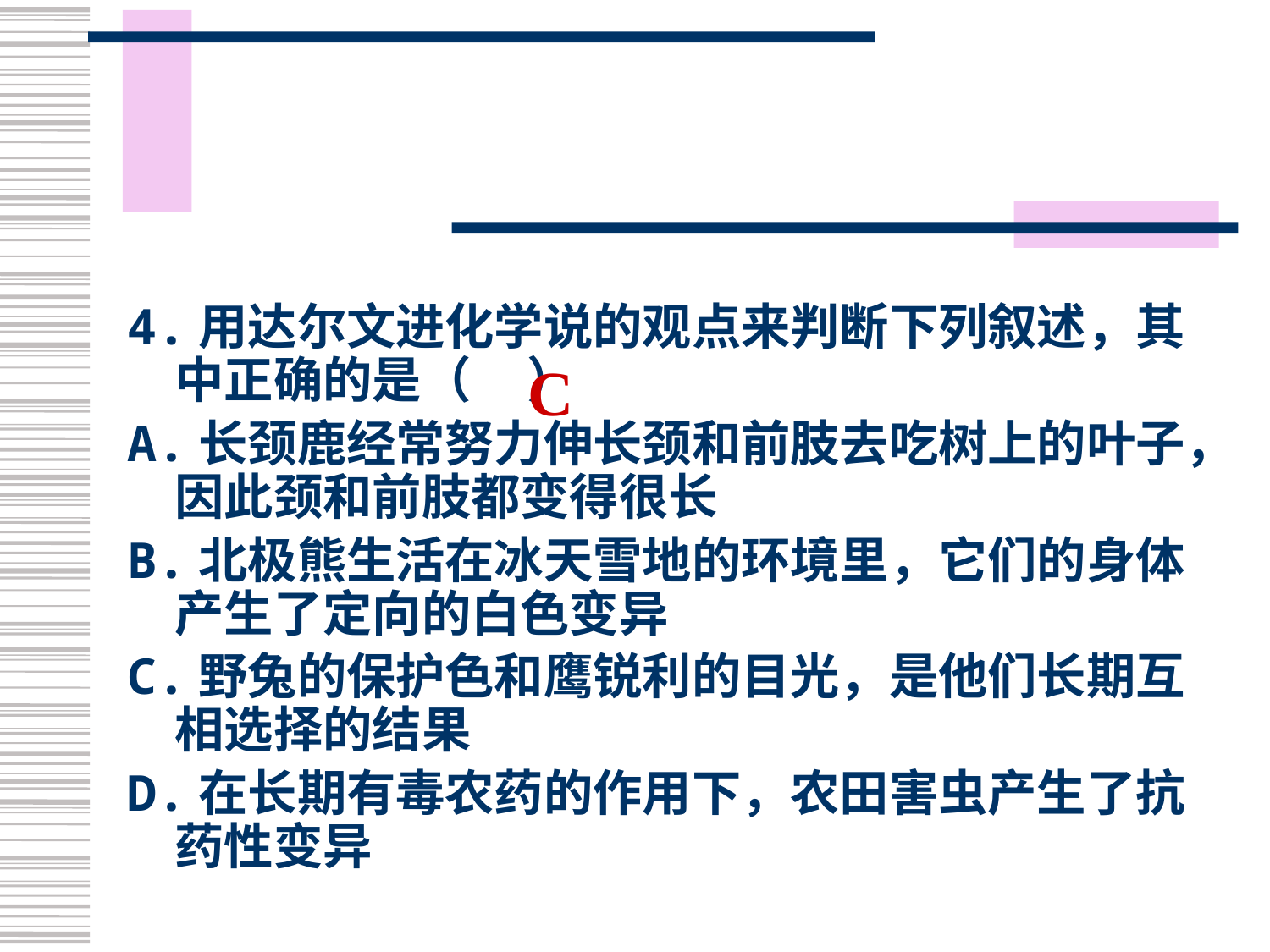

#
4.用达尔文进化学说的观点来判断下列叙述，其中正确的是（     ）
A.长颈鹿经常努力伸长颈和前肢去吃树上的叶子，因此颈和前肢都变得很长
B.北极熊生活在冰天雪地的环境里，它们的身体产生了定向的白色变异
C.野兔的保护色和鹰锐利的目光，是他们长期互相选择的结果
D.在长期有毒农药的作用下，农田害虫产生了抗药性变异
C